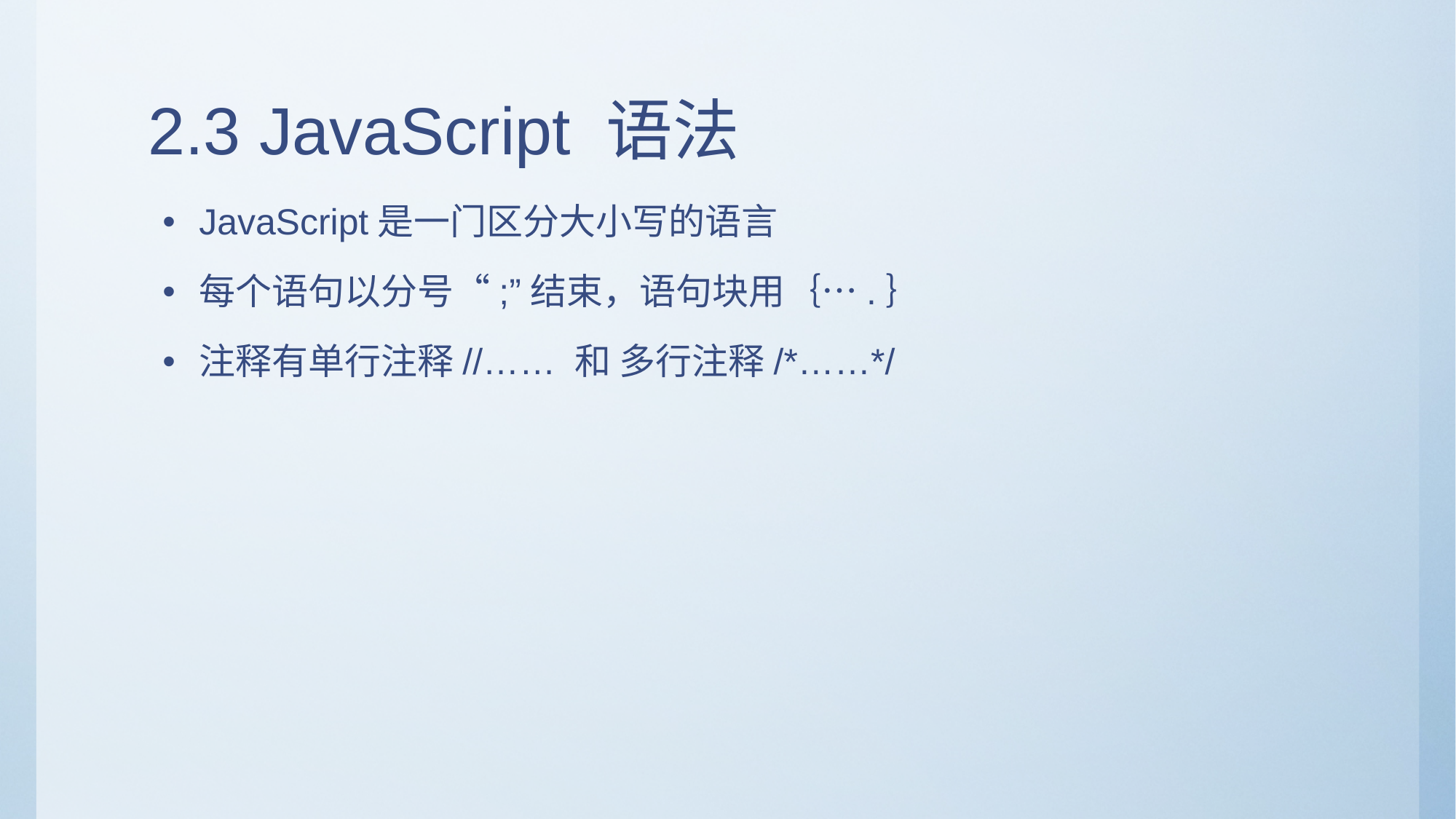

# 2.3 JavaScript 语法
JavaScript是一门区分大小写的语言
每个语句以分号“;”结束，语句块用｛….｝
注释有单行注释//…… 和 多行注释/*……*/